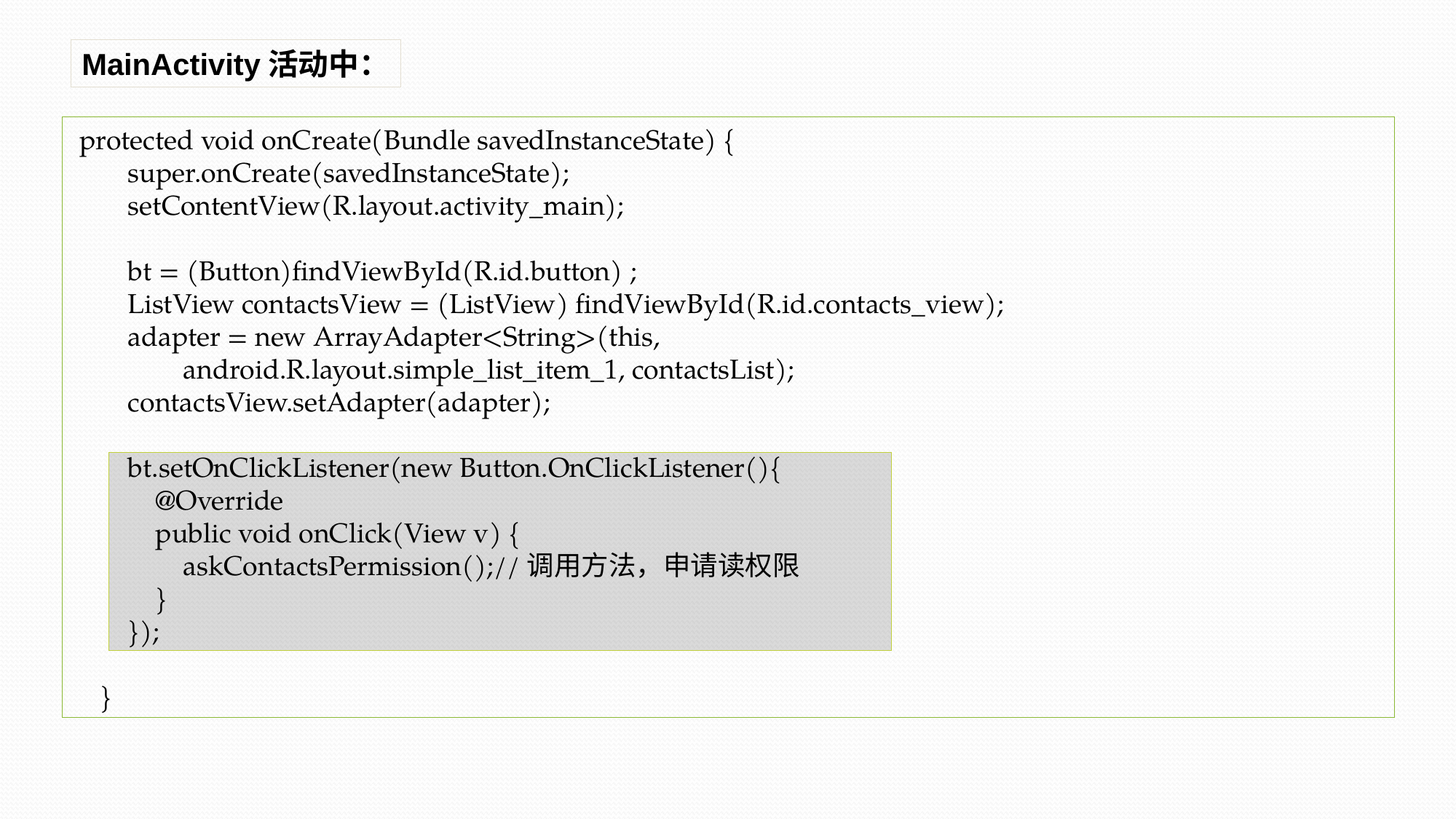

MainActivity活动中：
 protected void onCreate(Bundle savedInstanceState) {
        super.onCreate(savedInstanceState);
        setContentView(R.layout.activity_main);

        bt = (Button)findViewById(R.id.button) ;
        ListView contactsView = (ListView) findViewById(R.id.contacts_view);
        adapter = new ArrayAdapter<String>(this,
                android.R.layout.simple_list_item_1, contactsList);
        contactsView.setAdapter(adapter);

        bt.setOnClickListener(new Button.OnClickListener(){
            @Override
            public void onClick(View v) {
                askContactsPermission();//调用方法，申请读权限
            }
        });

    }